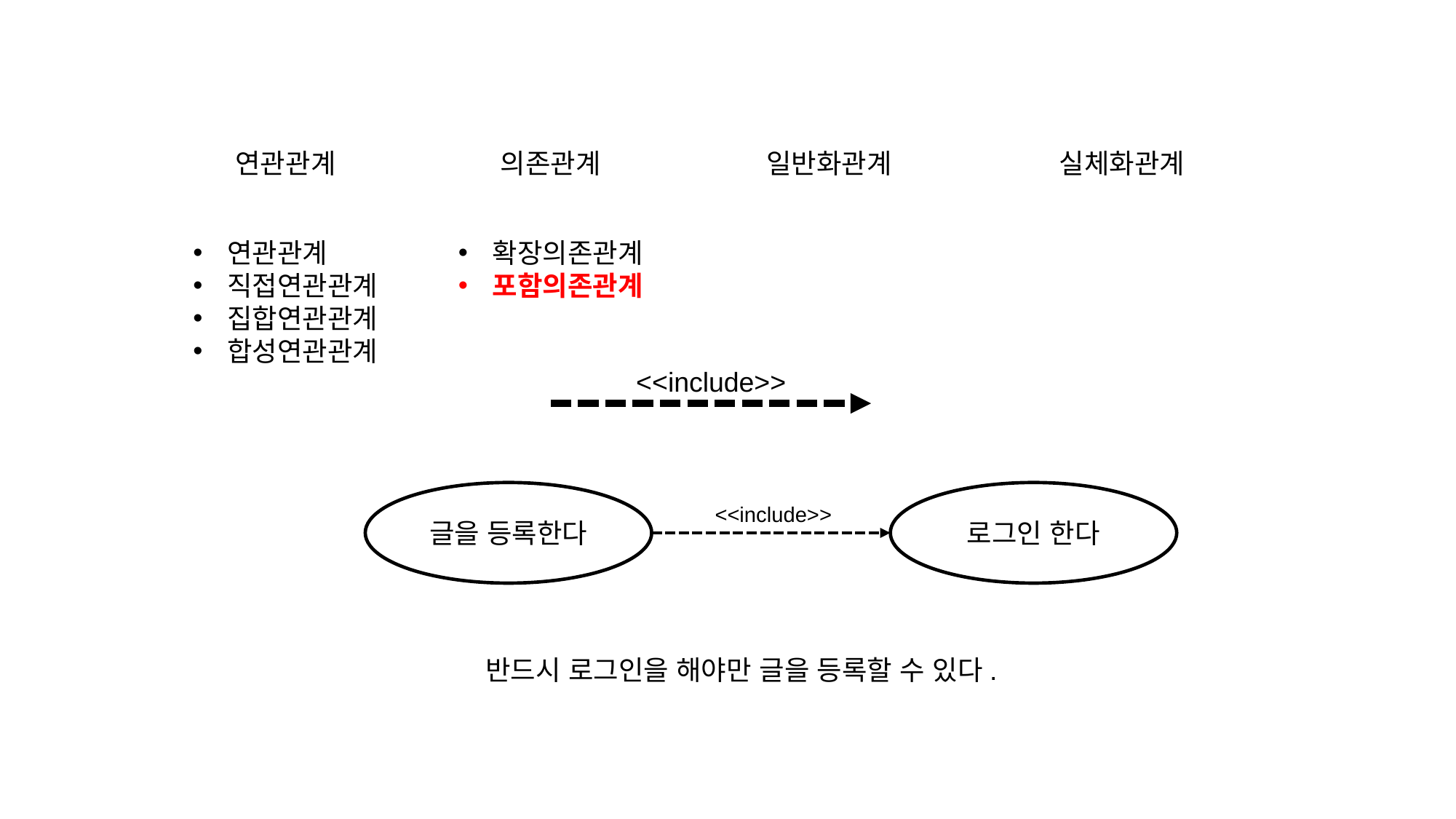

연관관계
의존관계
일반화관계
실체화관계
확장의존관계
포함의존관계
연관관계
직접연관관계
집합연관관계
합성연관관계
<<include>>
글을 등록한다
로그인 한다
<<include>>
반드시 로그인을 해야만 글을 등록할 수 있다.